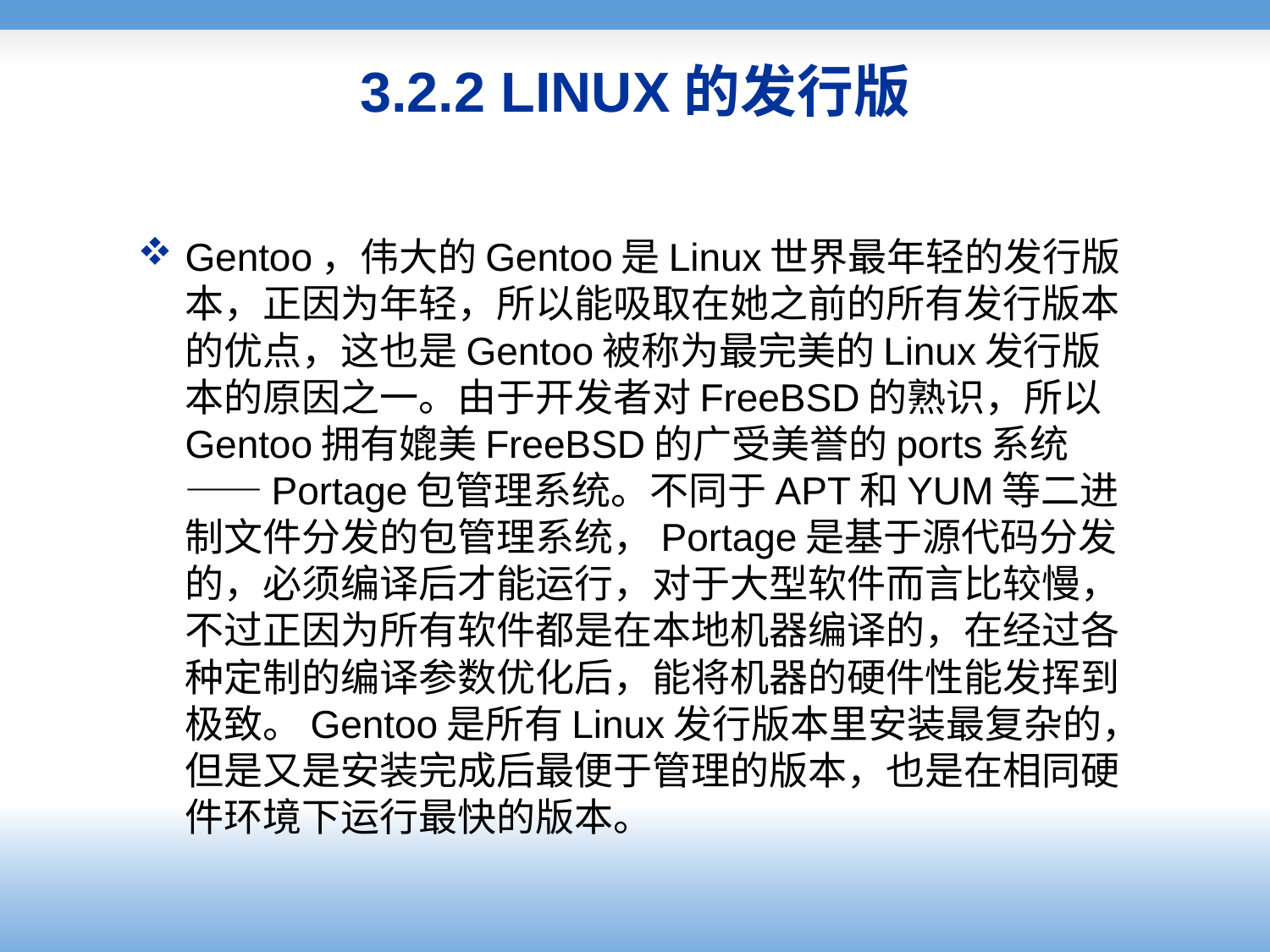

# 3.2.2 LINUX的发行版
Gentoo，伟大的Gentoo是Linux世界最年轻的发行版本，正因为年轻，所以能吸取在她之前的所有发行版本的优点，这也是Gentoo被称为最完美的Linux发行版本的原因之一。由于开发者对FreeBSD的熟识，所以Gentoo拥有媲美FreeBSD的广受美誉的ports系统 ——Portage包管理系统。不同于APT和YUM等二进制文件分发的包管理系统，Portage是基于源代码分发的，必须编译后才能运行，对于大型软件而言比较慢，不过正因为所有软件都是在本地机器编译的，在经过各种定制的编译参数优化后，能将机器的硬件性能发挥到极致。Gentoo是所有Linux发行版本里安装最复杂的，但是又是安装完成后最便于管理的版本，也是在相同硬件环境下运行最快的版本。